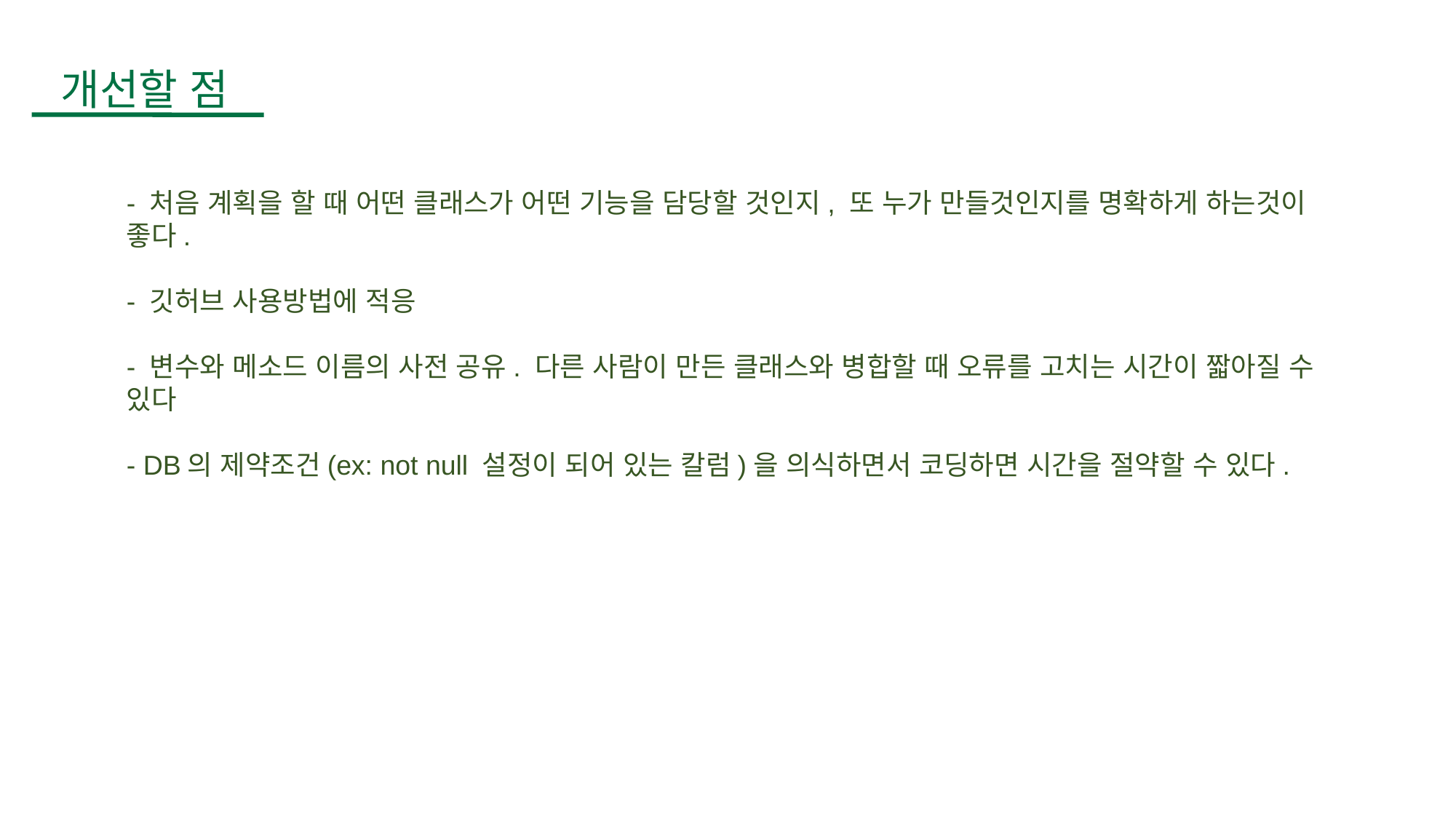

4. 개선할 점
개선할 점
- 처음 계획을 할 때 어떤 클래스가 어떤 기능을 담당할 것인지, 또 누가 만들것인지를 명확하게 하는것이 좋다.

- 깃허브 사용방법에 적응

- 변수와 메소드 이름의 사전 공유. 다른 사람이 만든 클래스와 병합할 때 오류를 고치는 시간이 짧아질 수 있다

- DB의 제약조건(ex: not null 설정이 되어 있는 칼럼)을 의식하면서 코딩하면 시간을 절약할 수 있다.